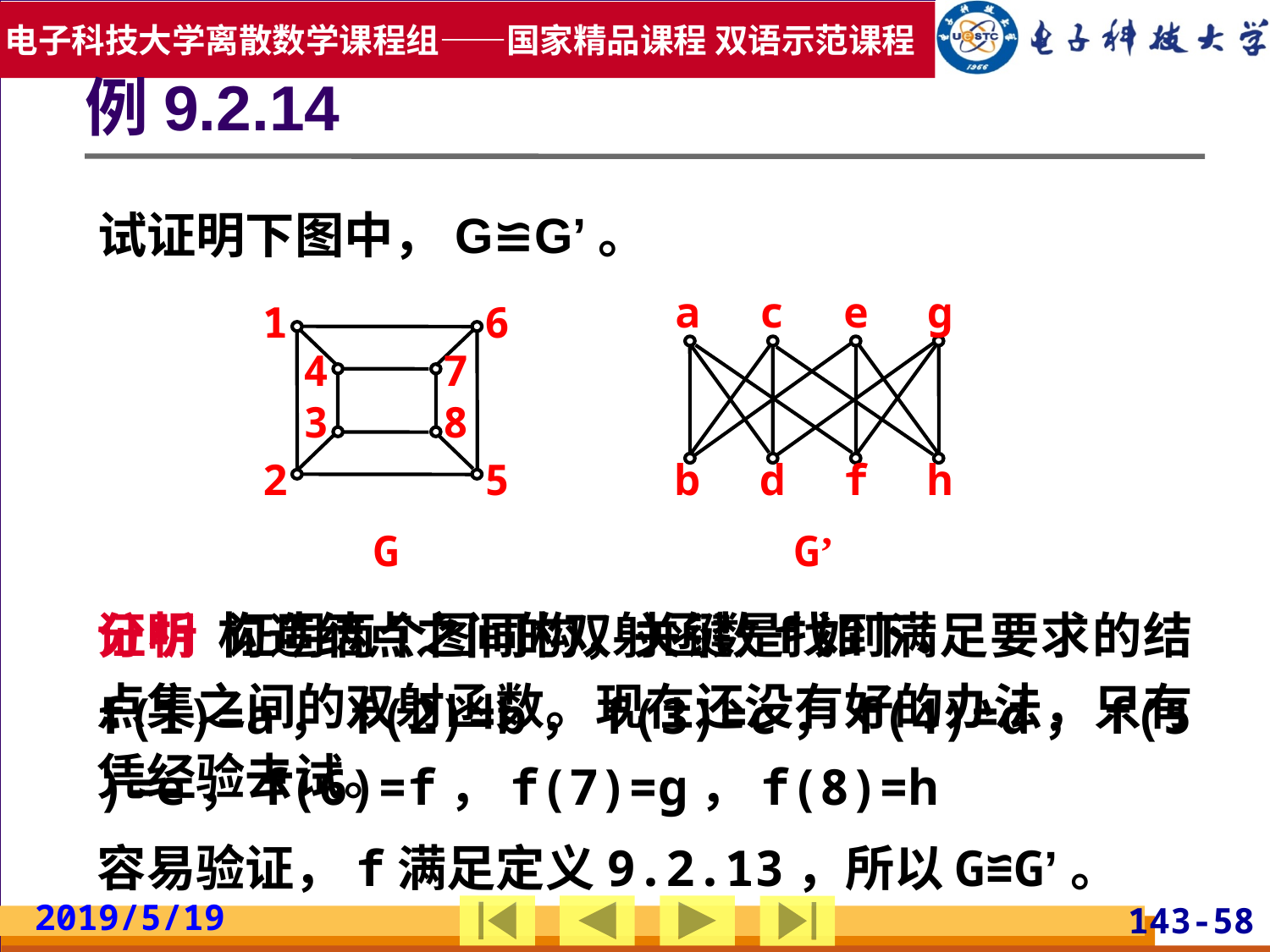

例9.2.14
试证明下图中，G≌G’。
a
c
e
g
1
6

4
7

3
8

2
5
b

d

f

h

G
G’
证明  构造结点之间的双射函数f如下：
f(1)=a，f(2)=b，f(3)=c，f(4)=d，f(5)=e，f(6)=f，f(7)=g，f(8)=h
容易验证，f满足定义9.2.13，所以G≌G’。
分析  证明两个图同构，关键是找到满足要求的结点集之间的双射函数。现在还没有好的办法，只有凭经验去试。
2019/5/19